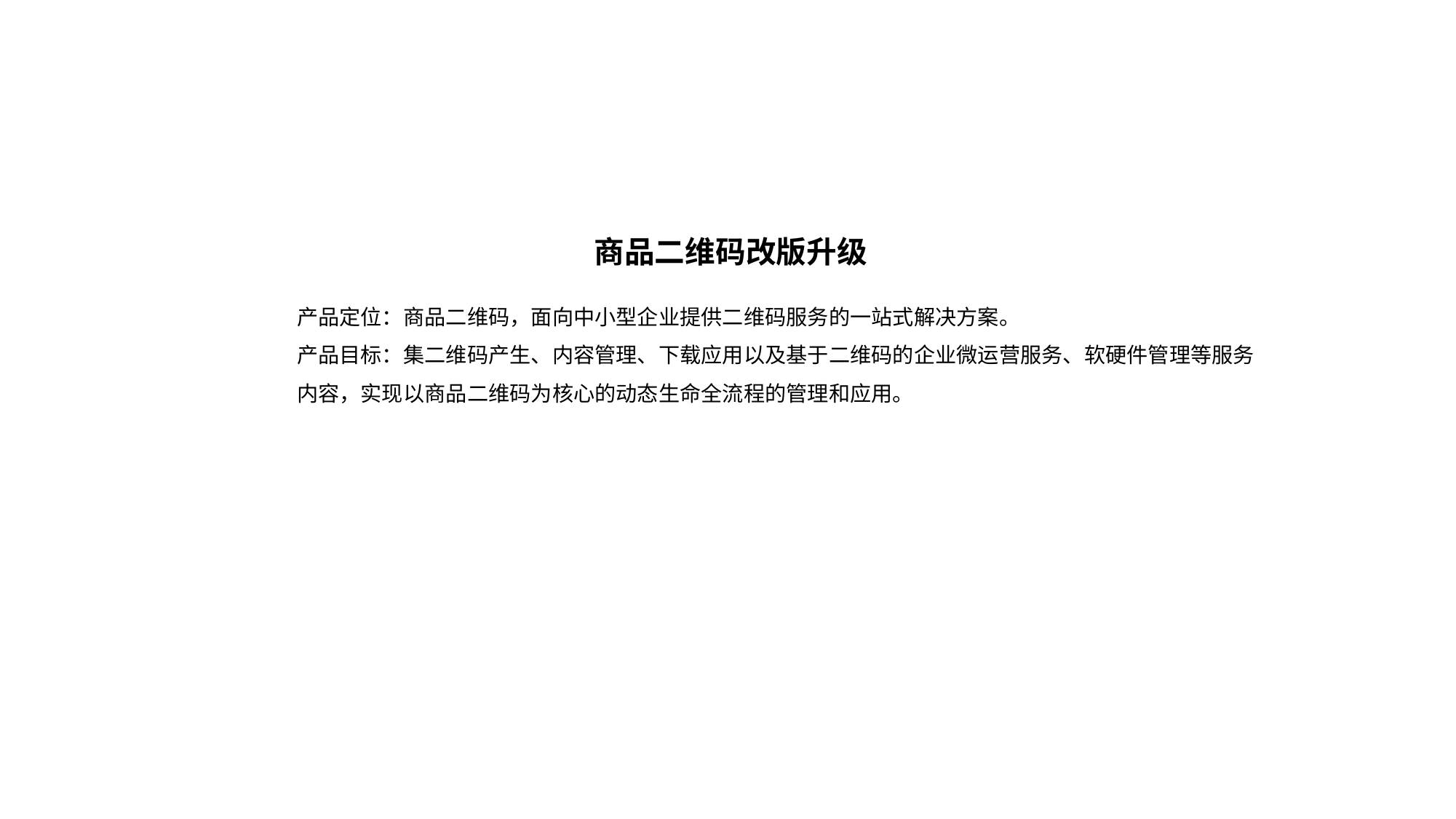

商品二维码改版升级
产品定位：商品二维码，面向中小型企业提供二维码服务的一站式解决方案。
产品目标：集二维码产生、内容管理、下载应用以及基于二维码的企业微运营服务、软硬件管理等服务内容，实现以商品二维码为核心的动态生命全流程的管理和应用。